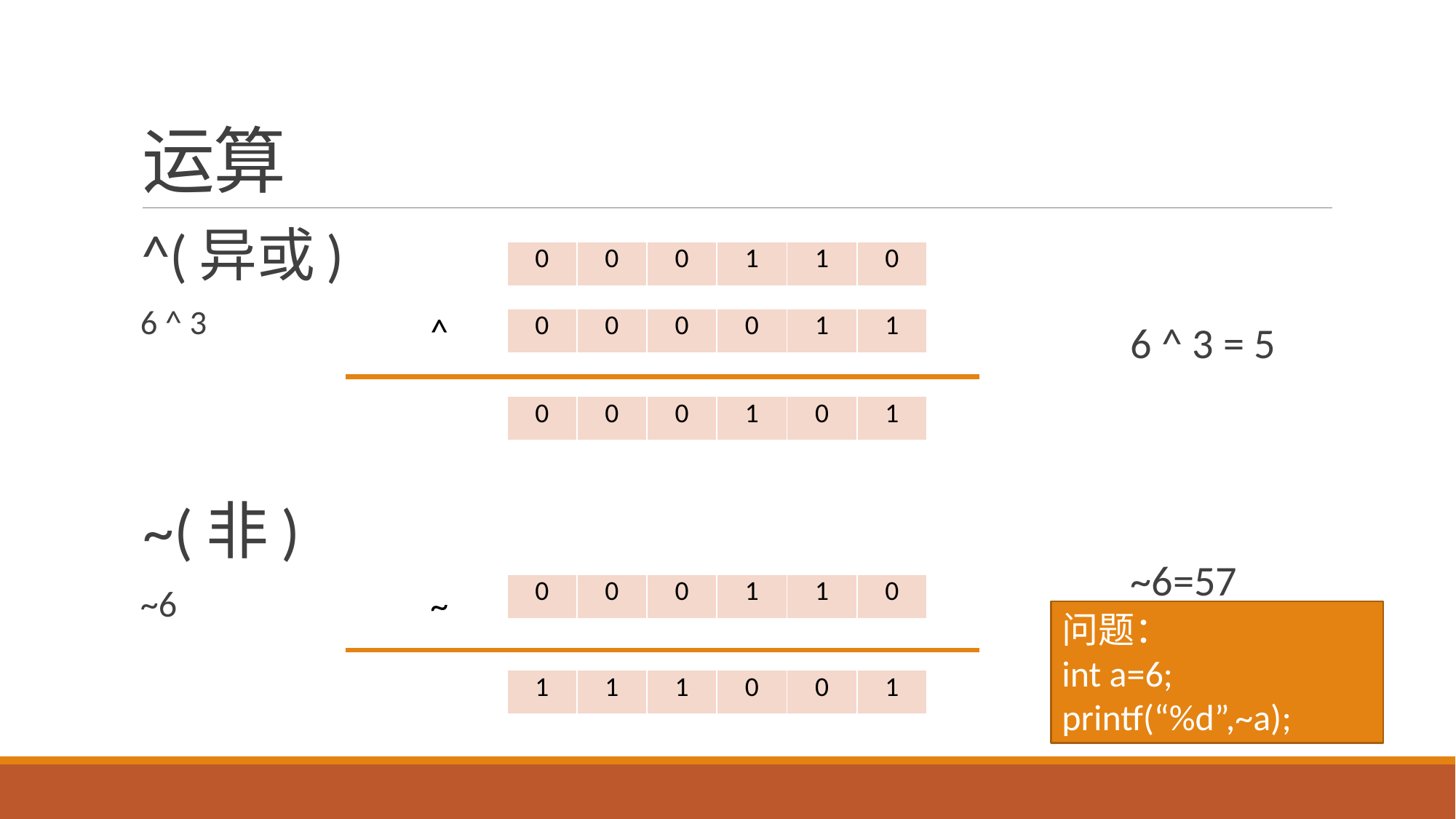

# 运算
^(异或)
6 ^ 3
| 0 | 0 | 0 | 1 | 1 | 0 |
| --- | --- | --- | --- | --- | --- |
^
| 0 | 0 | 0 | 0 | 1 | 1 |
| --- | --- | --- | --- | --- | --- |
6 ^ 3 = 5
| 0 | 0 | 0 | 1 | 0 | 1 |
| --- | --- | --- | --- | --- | --- |
~(非)
~6
~6=57
| 0 | 0 | 0 | 1 | 1 | 0 |
| --- | --- | --- | --- | --- | --- |
~
问题：
int a=6;
printf(“%d”,~a);
| 1 | 1 | 1 | 0 | 0 | 1 |
| --- | --- | --- | --- | --- | --- |